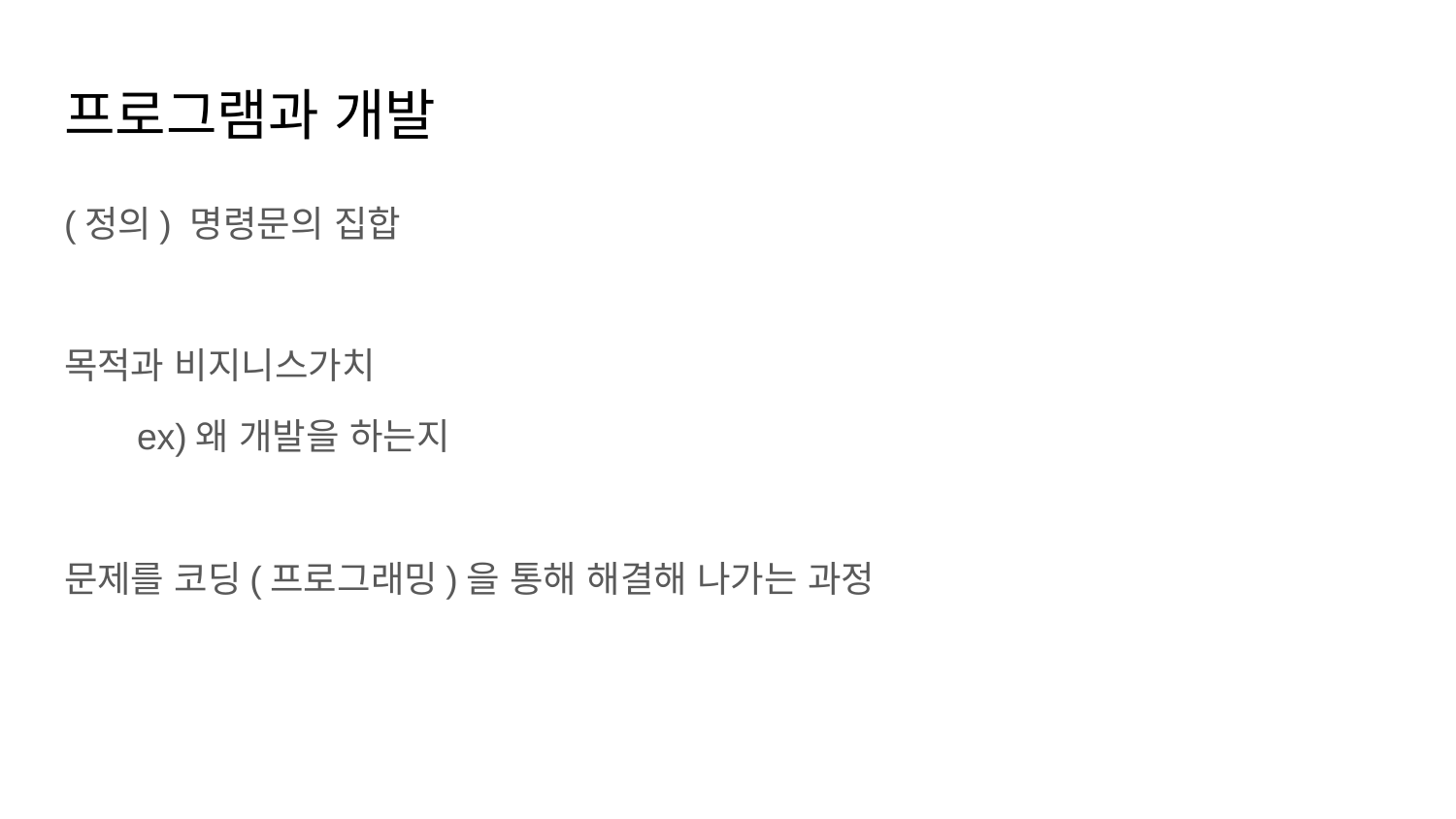

# 프로그램과 개발

(정의) 명령문의 집합

목적과 비지니스가치
ex)왜 개발을 하는지

문제를 코딩(프로그래밍)을 통해 해결해 나가는 과정